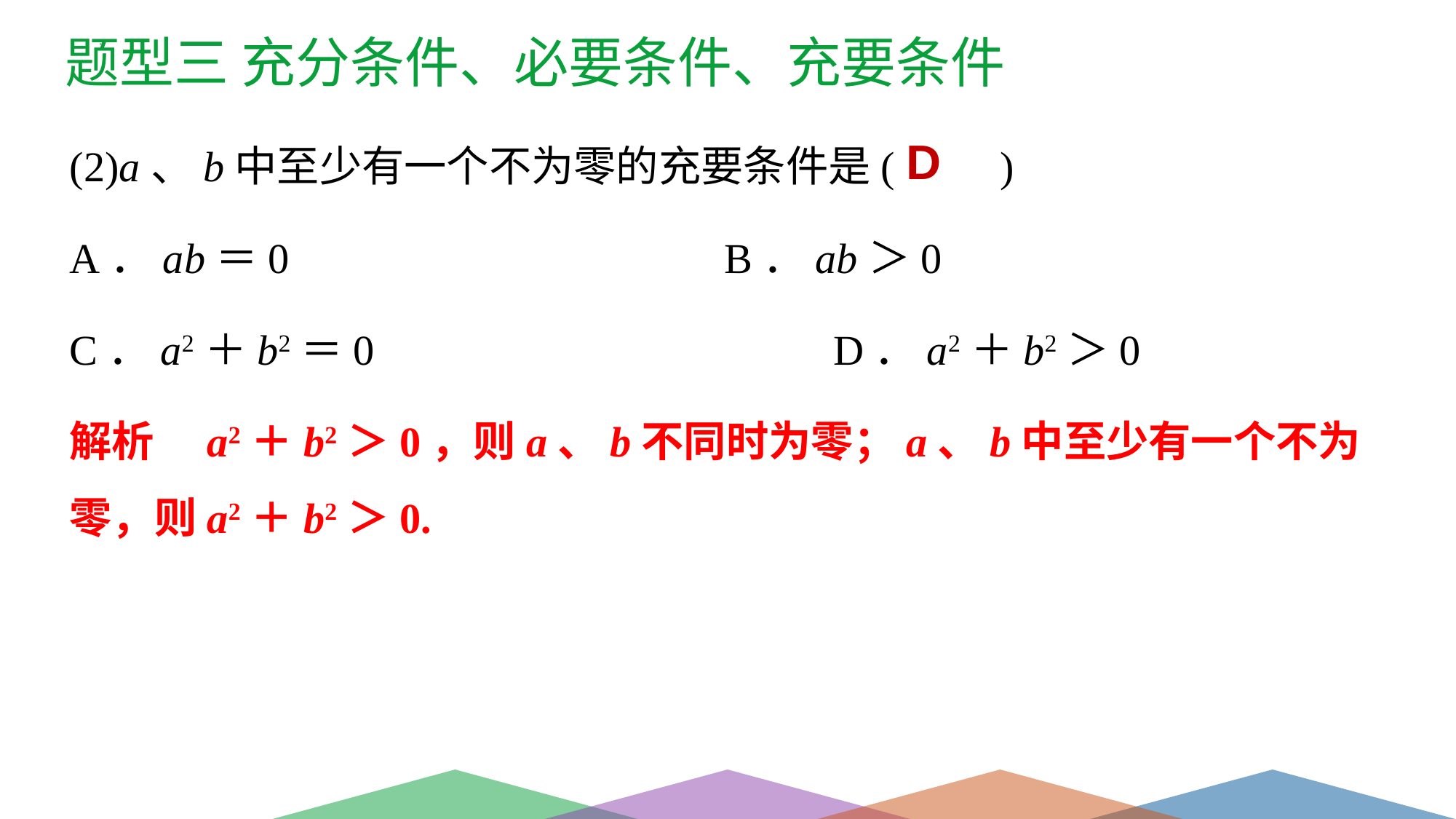

题型三 充分条件、必要条件、充要条件

(2)a、b中至少有一个不为零的充要条件是(　　)
A．ab＝0　				B．ab＞0
C．a2＋b2＝0　				D．a2＋b2＞0
解析　a2＋b2＞0，则a、b不同时为零；a、b中至少有一个不为零，则a2＋b2＞0.

D